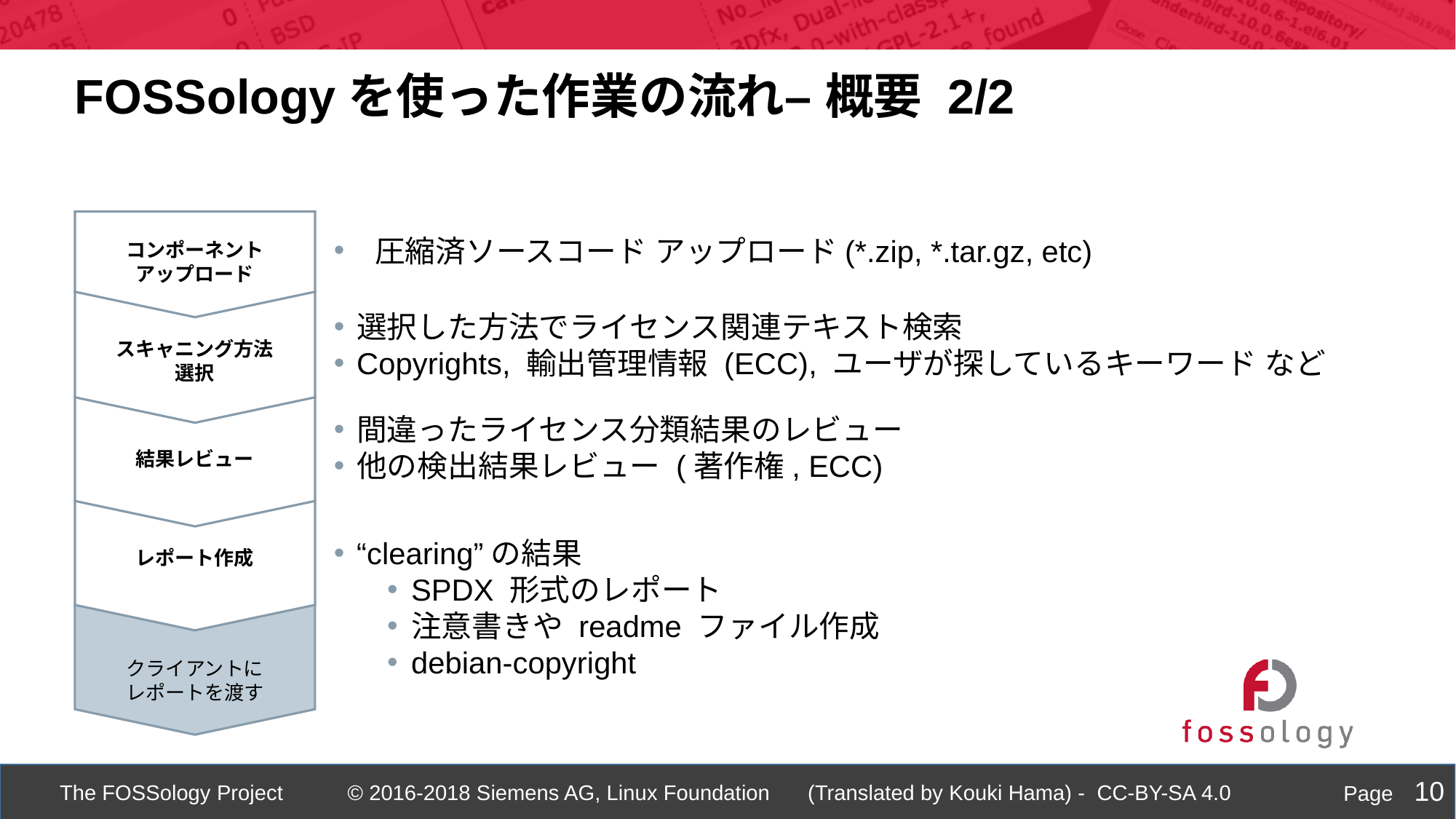

FOSSologyを使った作業の流れ– 概要 2/2

コンポーネント
アップロード

圧縮済ソースコード アップロード(*.zip, *.tar.gz, etc)

選択した方法でライセンス関連テキスト検索
Copyrights, 輸出管理情報 (ECC), ユーザが探しているキーワード など
スキャニング方法
選択

間違ったライセンス分類結果のレビュー
他の検出結果レビュー (著作権, ECC)
結果レビュー

“clearing”の結果
SPDX 形式のレポート
注意書きや readme ファイル作成
debian-copyright
レポート作成

クライアントに
レポートを渡す